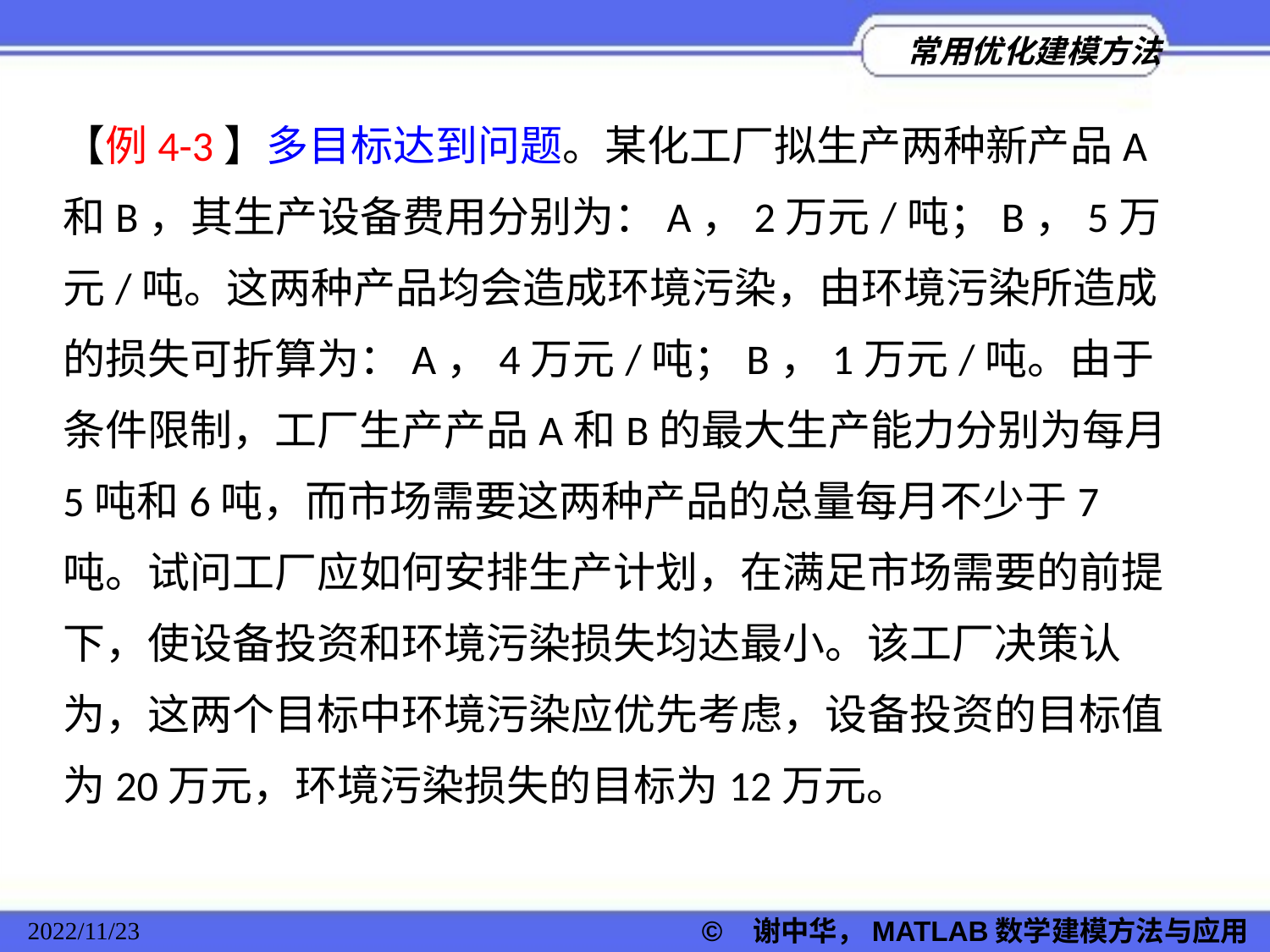

【例4-3】多目标达到问题。某化工厂拟生产两种新产品A和B，其生产设备费用分别为：A，2万元/吨；B，5万元/吨。这两种产品均会造成环境污染，由环境污染所造成的损失可折算为：A，4万元/吨；B，1万元/吨。由于条件限制，工厂生产产品A和B的最大生产能力分别为每月5吨和6吨，而市场需要这两种产品的总量每月不少于7吨。试问工厂应如何安排生产计划，在满足市场需要的前提下，使设备投资和环境污染损失均达最小。该工厂决策认为，这两个目标中环境污染应优先考虑，设备投资的目标值为20万元，环境污染损失的目标为12万元。
2022/11/23
©   谢中华，MATLAB数学建模方法与应用